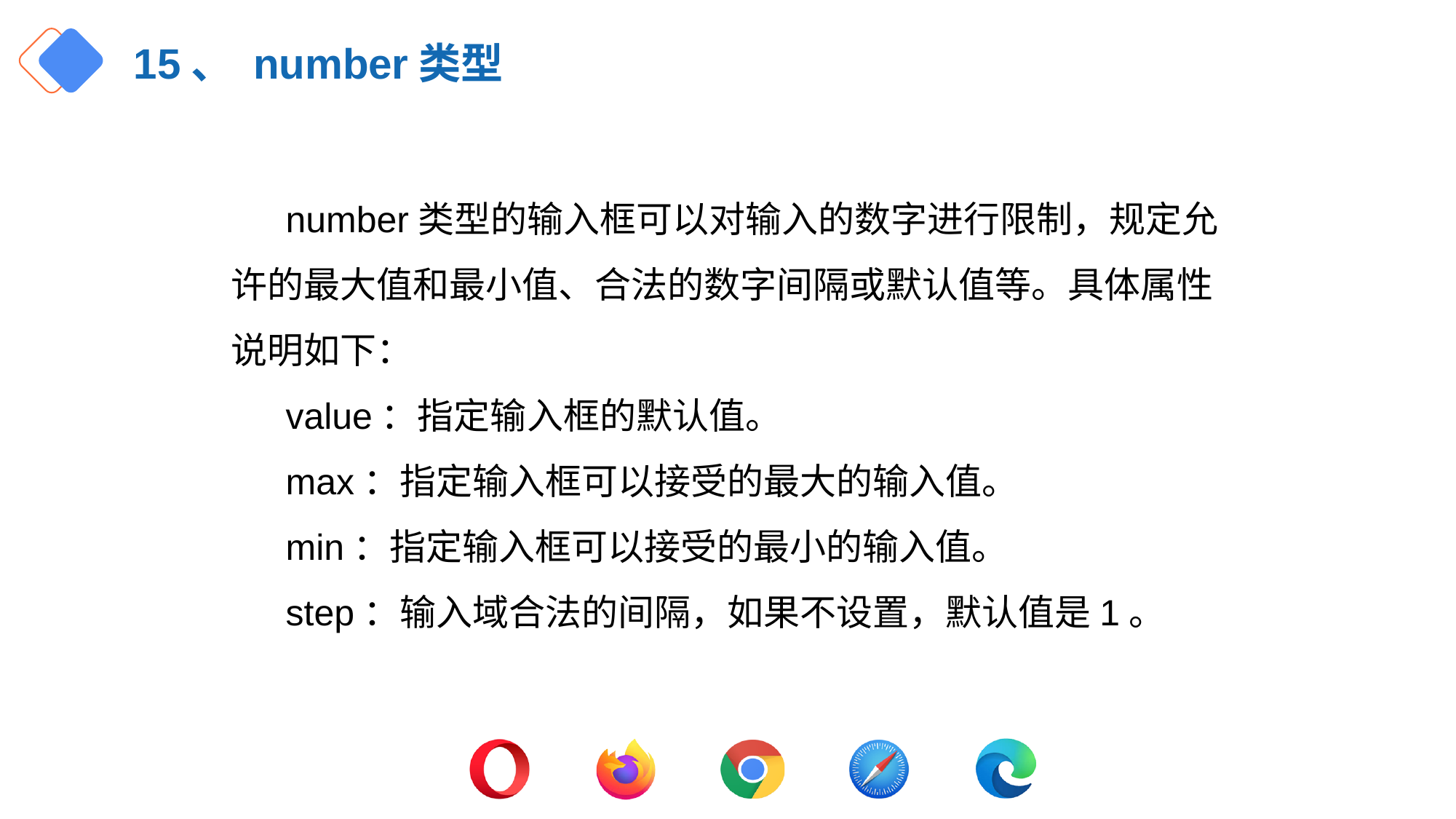

# 15、 number类型
number类型的输入框可以对输入的数字进行限制，规定允许的最大值和最小值、合法的数字间隔或默认值等。具体属性说明如下：
value：指定输入框的默认值。
max：指定输入框可以接受的最大的输入值。
min：指定输入框可以接受的最小的输入值。
step：输入域合法的间隔，如果不设置，默认值是1。